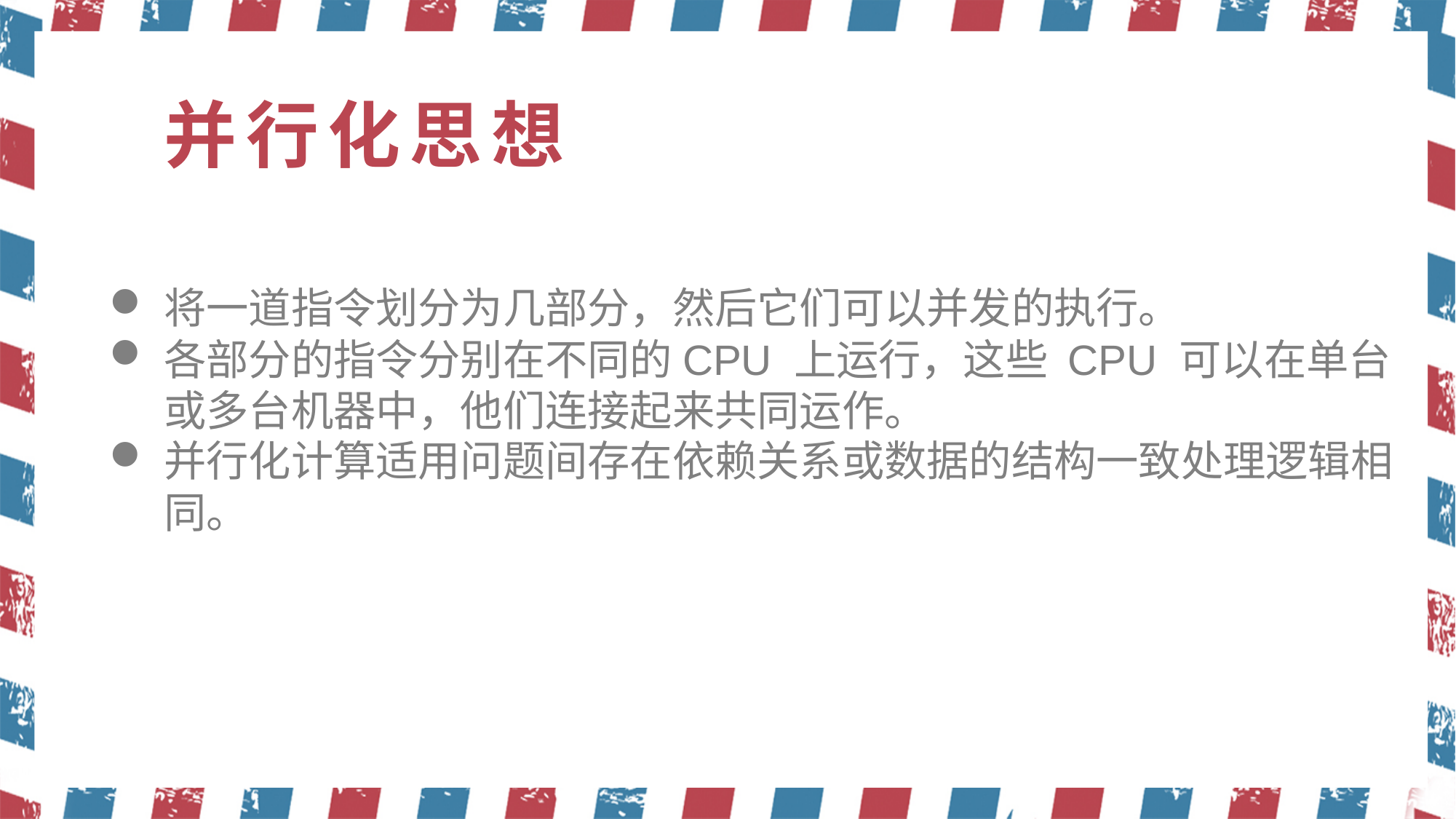

并行化思想
将一道指令划分为几部分，然后它们可以并发的执行。
各部分的指令分别在不同的CPU 上运行，这些 CPU 可以在单台或多台机器中，他们连接起来共同运作。
并行化计算适用问题间存在依赖关系或数据的结构一致处理逻辑相同。